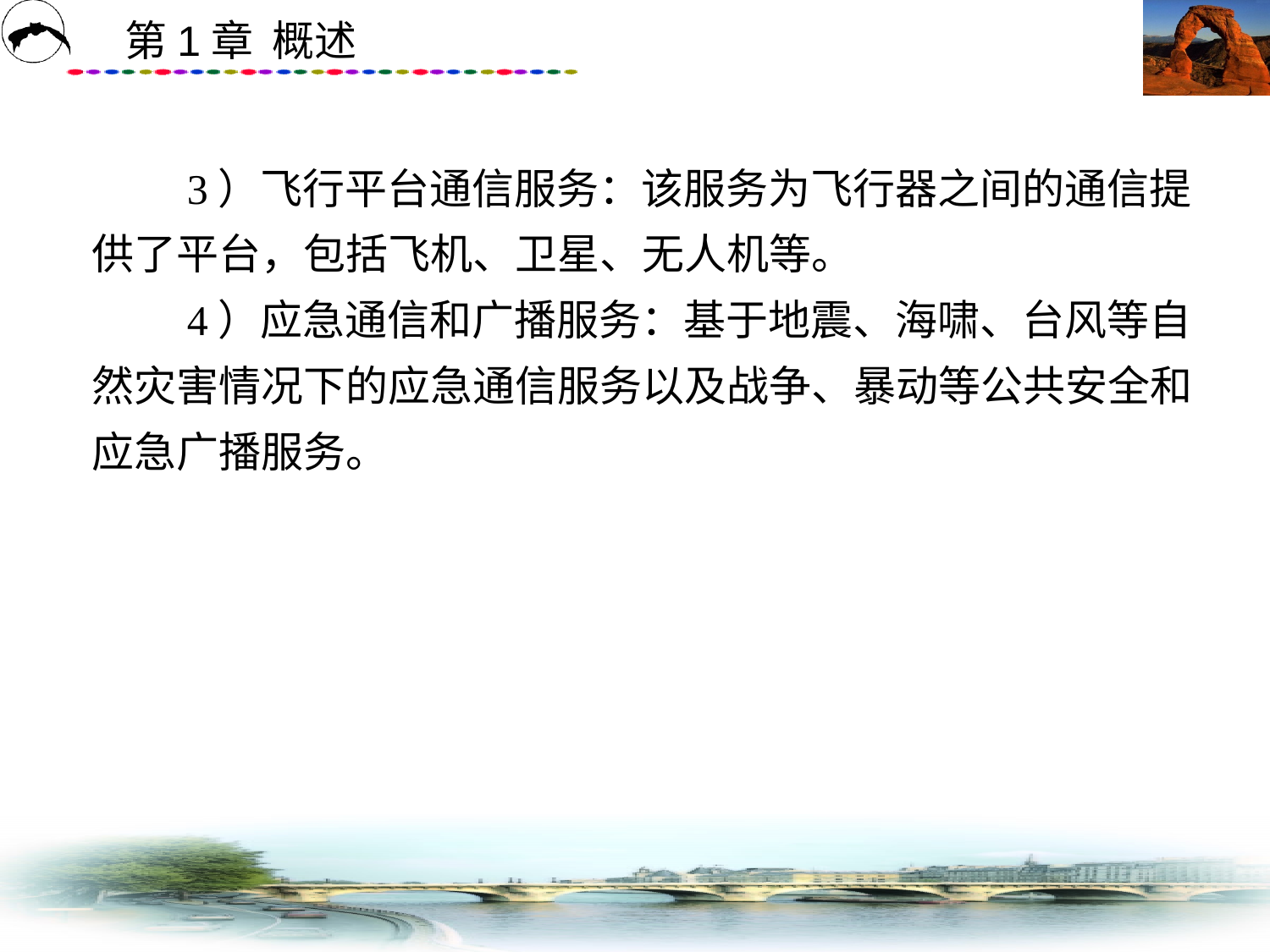

# 3）飞行平台通信服务：该服务为飞行器之间的通信提供了平台，包括飞机、卫星、无人机等。 　　4）应急通信和广播服务：基于地震、海啸、台风等自然灾害情况下的应急通信服务以及战争、暴动等公共安全和应急广播服务。